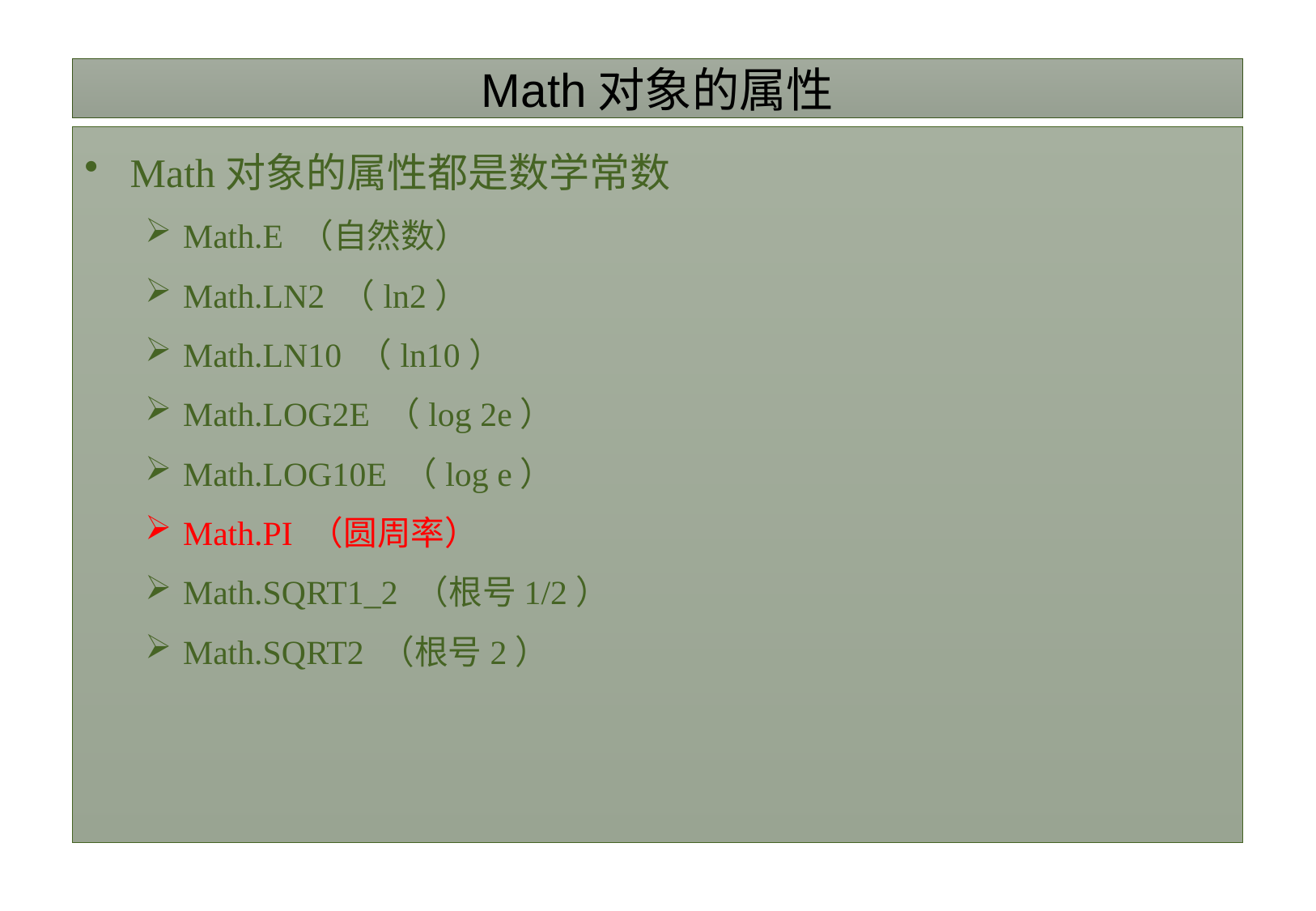

# Math对象的属性
Math对象的属性都是数学常数
Math.E （自然数）
Math.LN2 （ln2）
Math.LN10 （ln10）
Math.LOG2E （log 2e）
Math.LOG10E （log e）
Math.PI （圆周率）
Math.SQRT1_2 （根号1/2）
Math.SQRT2 （根号2）